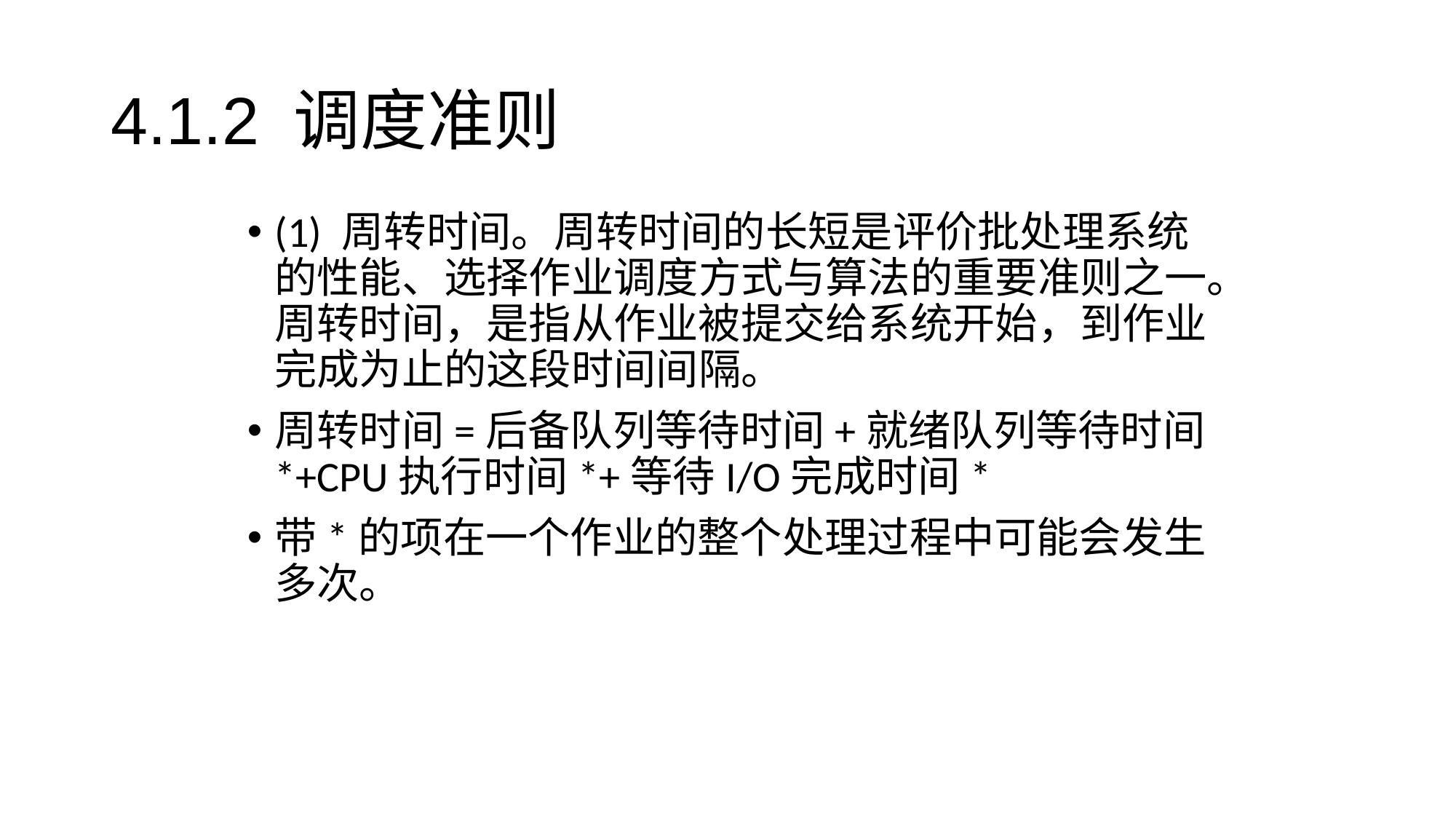

4.1.2 调度准则
(1) 周转时间。周转时间的长短是评价批处理系统的性能、选择作业调度方式与算法的重要准则之一。周转时间，是指从作业被提交给系统开始，到作业完成为止的这段时间间隔。
周转时间=后备队列等待时间+就绪队列等待时间*+CPU执行时间*+等待I/O完成时间*
带*的项在一个作业的整个处理过程中可能会发生多次。
14